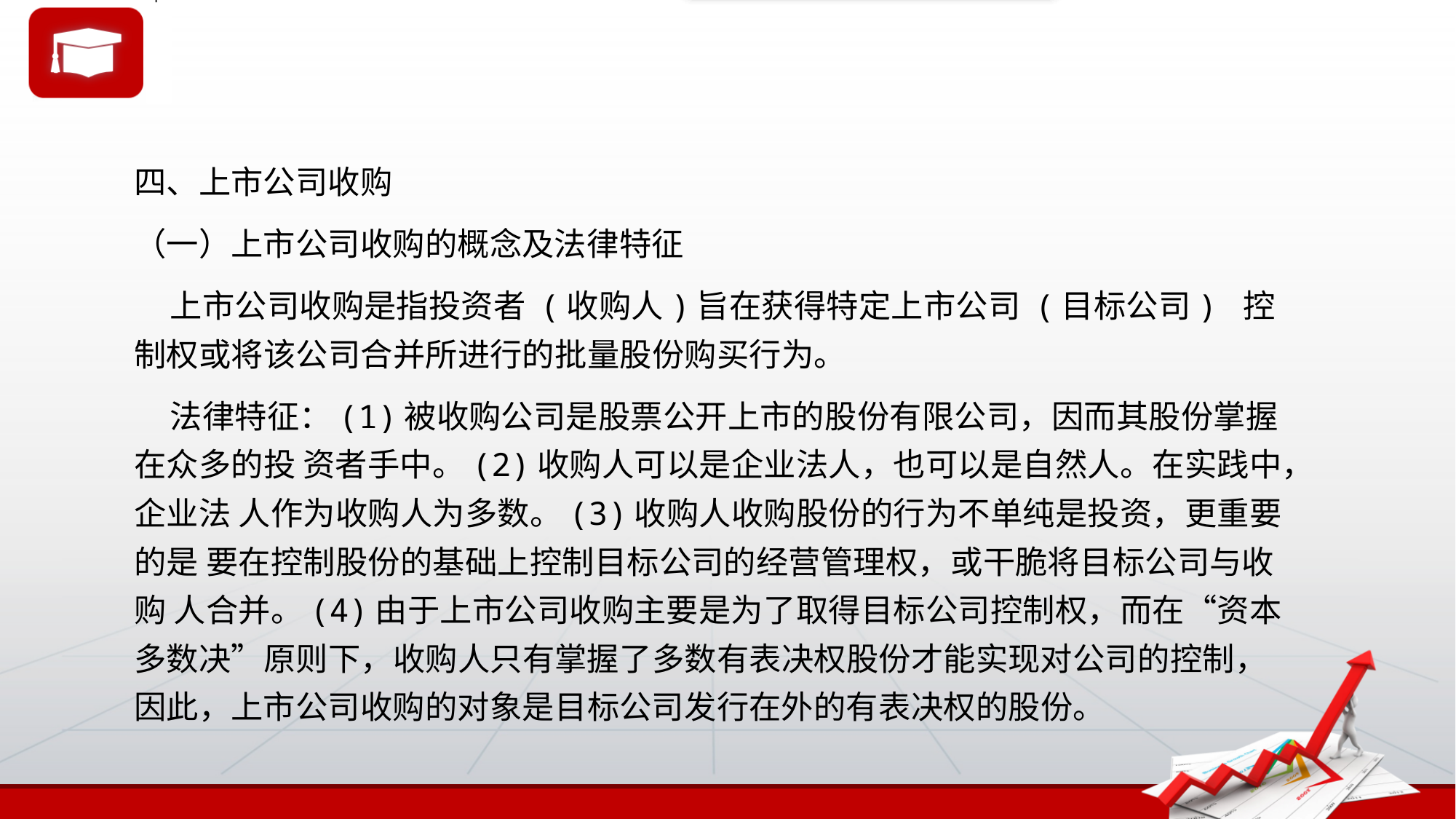

四、上市公司收购
（一）上市公司收购的概念及法律特征
    上市公司收购是指投资者 (收购人)旨在获得特定上市公司 (目标公司) 控制权或将该公司合并所进行的批量股份购买行为。
    法律特征：(1)被收购公司是股票公开上市的股份有限公司，因而其股份掌握在众多的投 资者手中。(2)收购人可以是企业法人，也可以是自然人。在实践中，企业法 人作为收购人为多数。(3)收购人收购股份的行为不单纯是投资，更重要的是 要在控制股份的基础上控制目标公司的经营管理权，或干脆将目标公司与收购 人合并。(4)由于上市公司收购主要是为了取得目标公司控制权，而在“资本多数决”原则下，收购人只有掌握了多数有表决权股份才能实现对公司的控制，因此，上市公司收购的对象是目标公司发行在外的有表决权的股份。